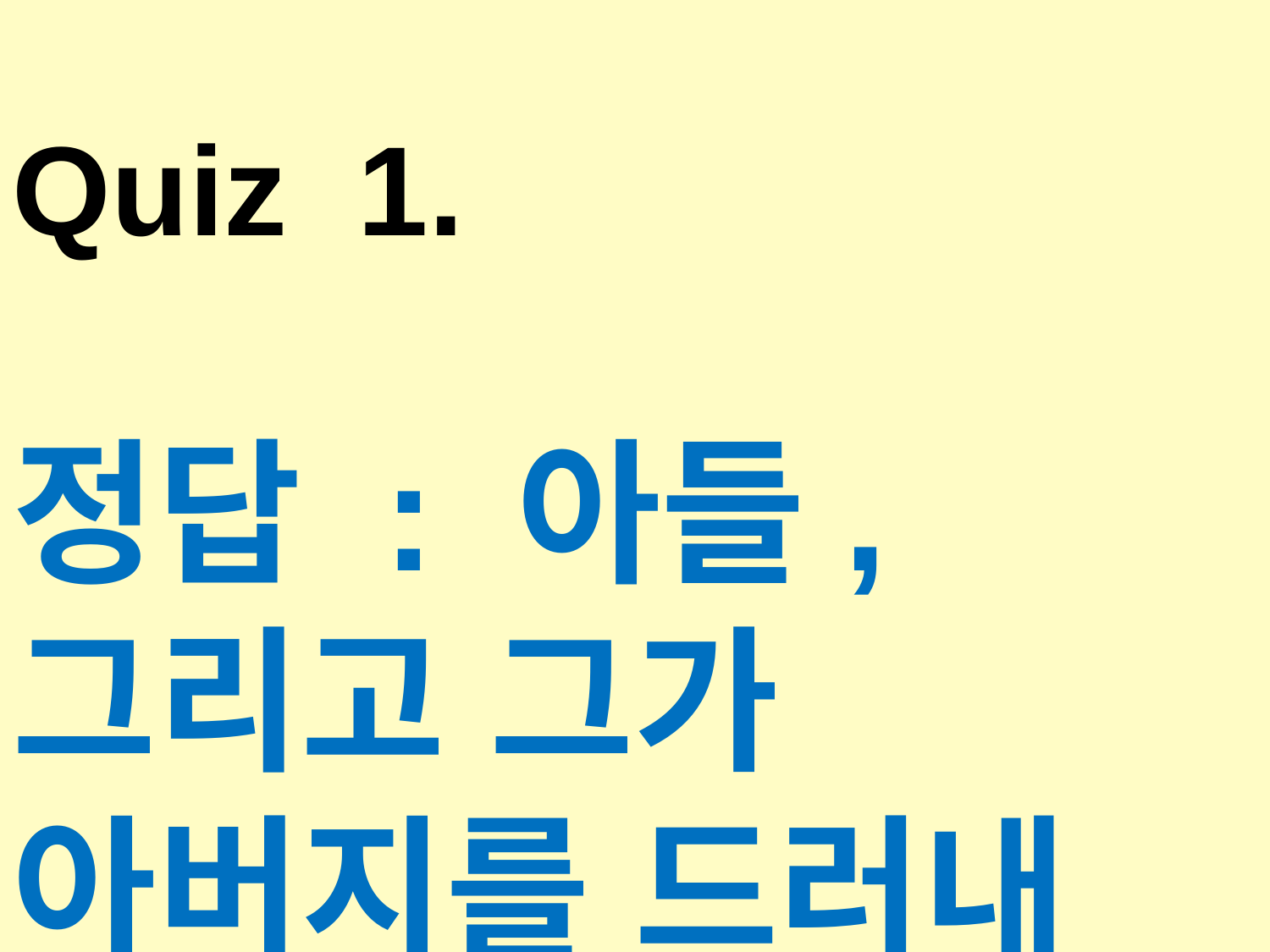

Quiz  1.

정답 : 아들, 그리고 그가
아버지를 드러내 주려는 사람